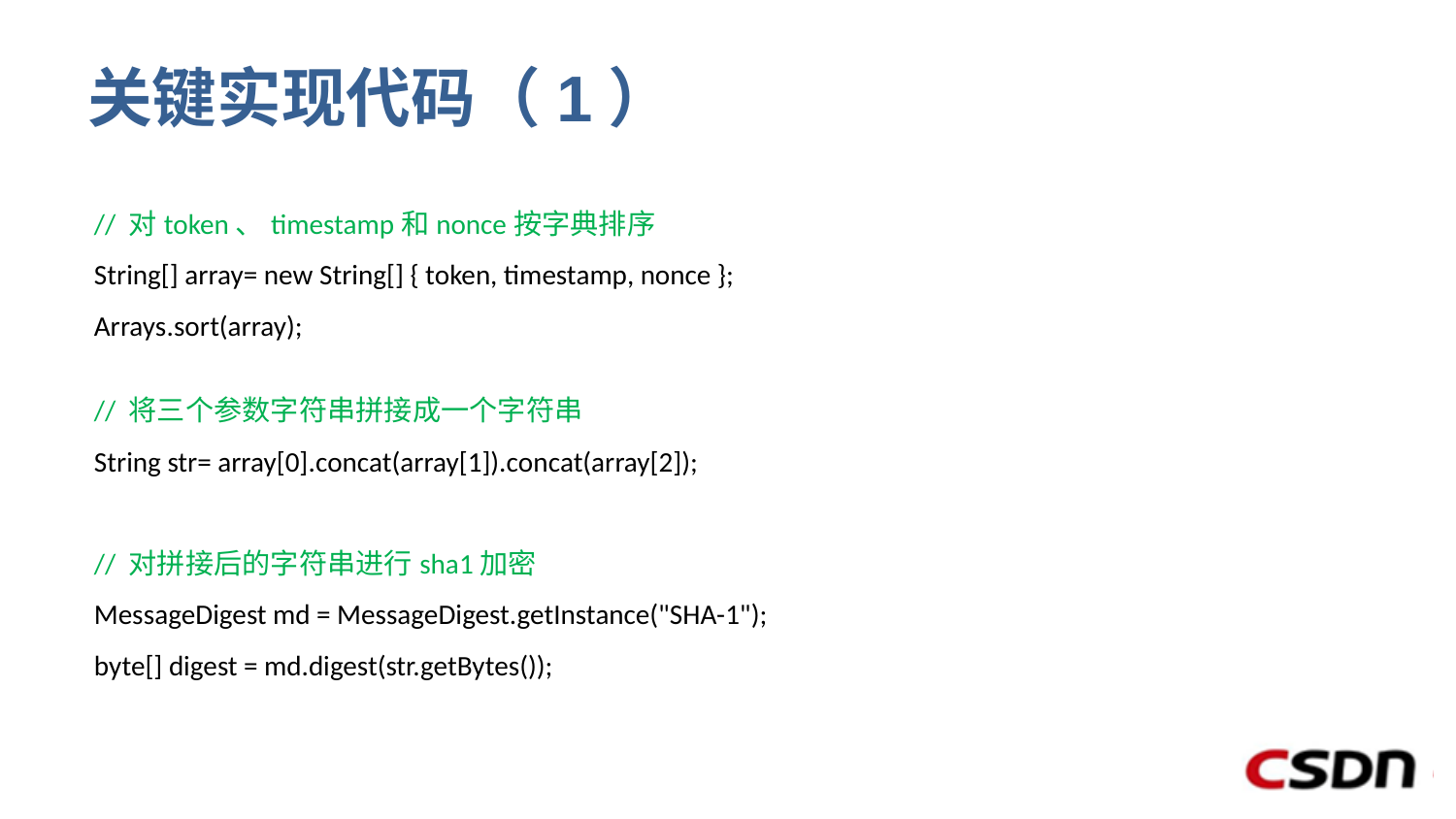

# 关键实现代码（1）
// 对token、timestamp和nonce按字典排序
String[] array= new String[] { token, timestamp, nonce };
Arrays.sort(array);

// 将三个参数字符串拼接成一个字符串
String str= array[0].concat(array[1]).concat(array[2]);

// 对拼接后的字符串进行sha1加密
MessageDigest md = MessageDigest.getInstance("SHA-1");
byte[] digest = md.digest(str.getBytes());